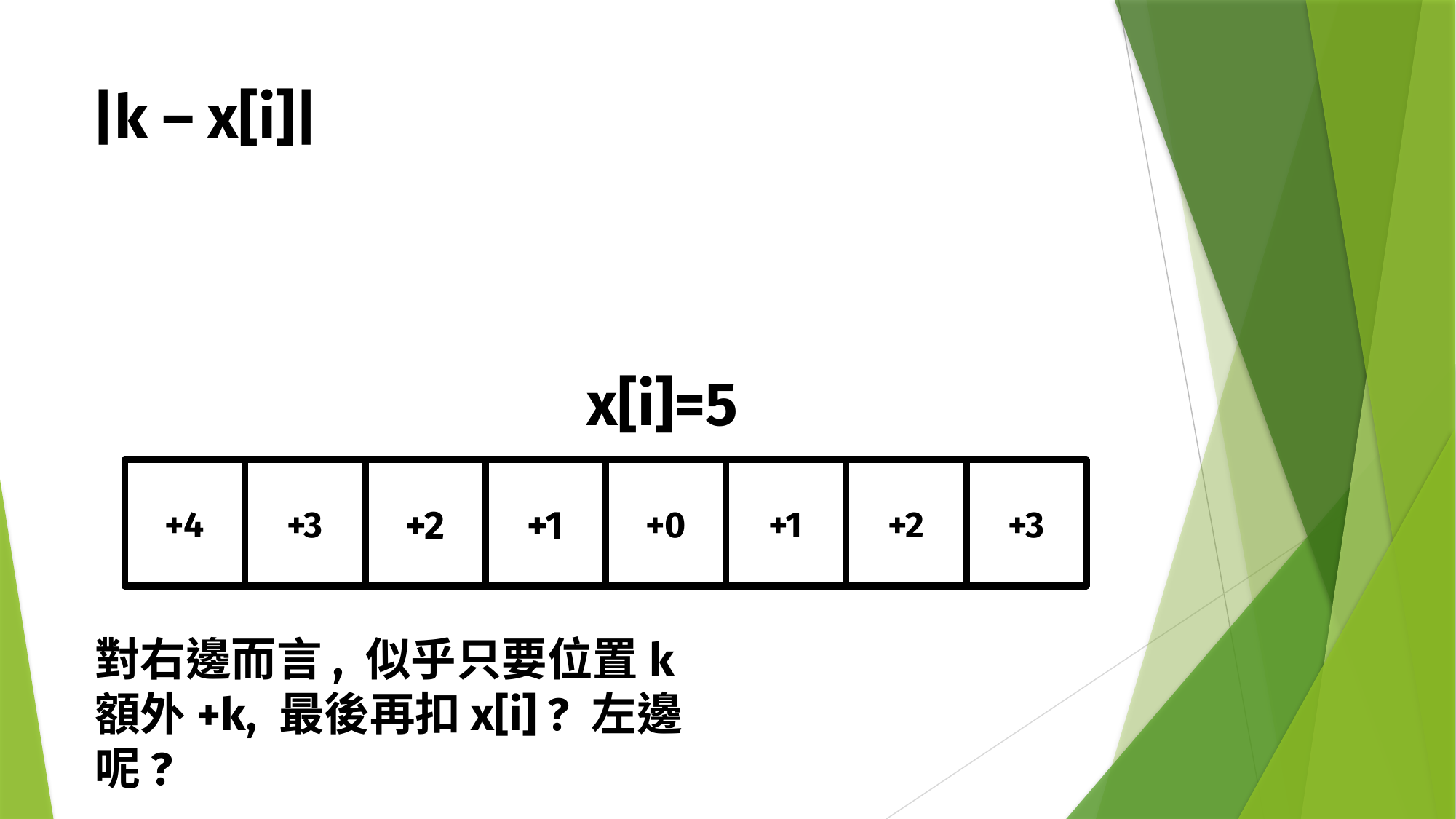

# |k – x[i]|
x[i]=5
+3
+1
+2
+1
+0
+3
+2
+4
對右邊而言, 似乎只要位置k額外+k, 最後再扣x[i] ? 左邊呢?